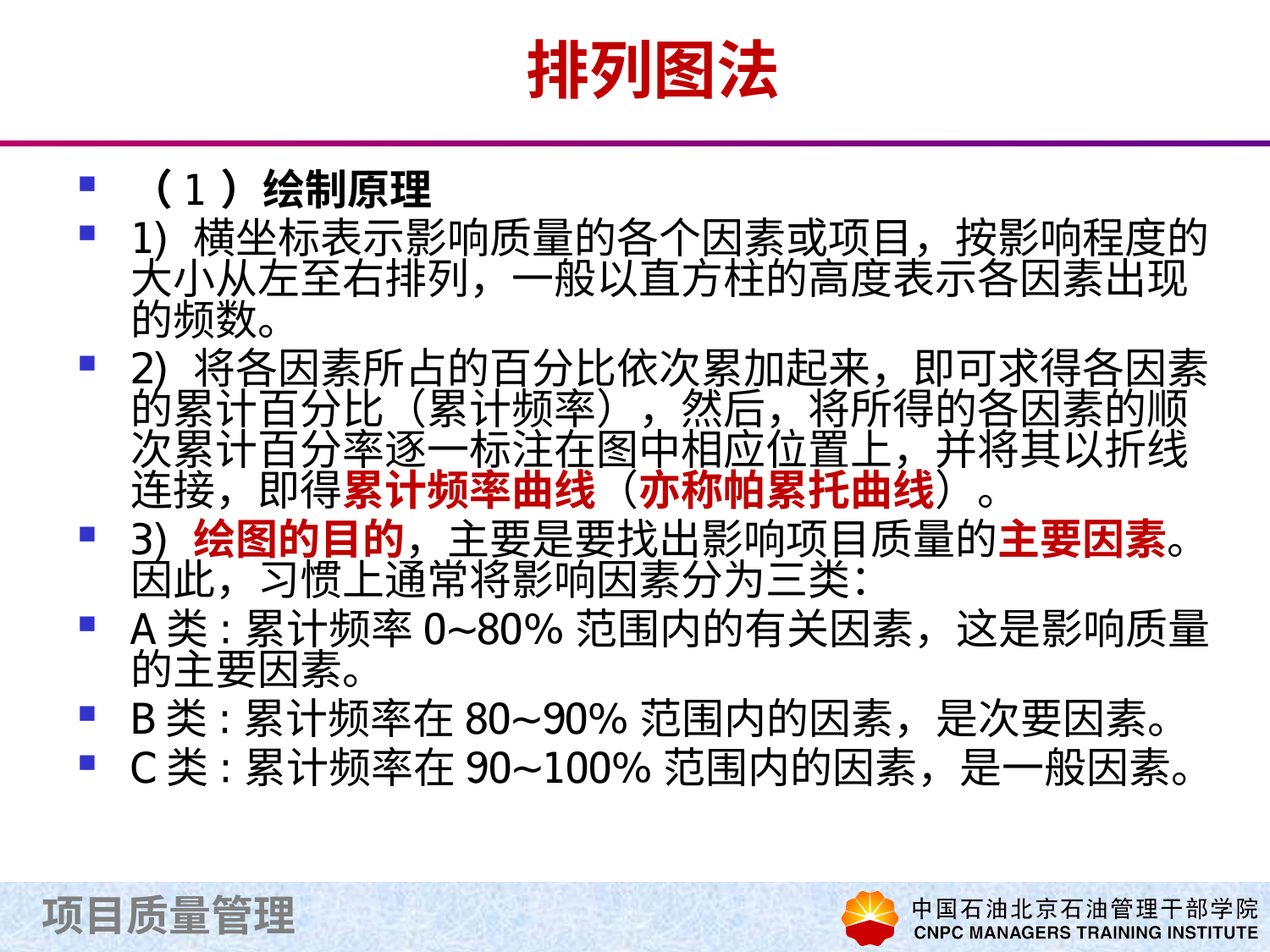

# 排列图法
（1）绘制原理
1) 横坐标表示影响质量的各个因素或项目，按影响程度的大小从左至右排列，一般以直方柱的高度表示各因素出现的频数。
2) 将各因素所占的百分比依次累加起来，即可求得各因素的累计百分比（累计频率），然后，将所得的各因素的顺次累计百分率逐一标注在图中相应位置上，并将其以折线连接，即得累计频率曲线（亦称帕累托曲线）。
3) 绘图的目的，主要是要找出影响项目质量的主要因素。因此，习惯上通常将影响因素分为三类：
A类:累计频率0~80%范围内的有关因素，这是影响质量的主要因素。
B类:累计频率在80~90%范围内的因素，是次要因素。
C类:累计频率在90~100%范围内的因素，是一般因素。